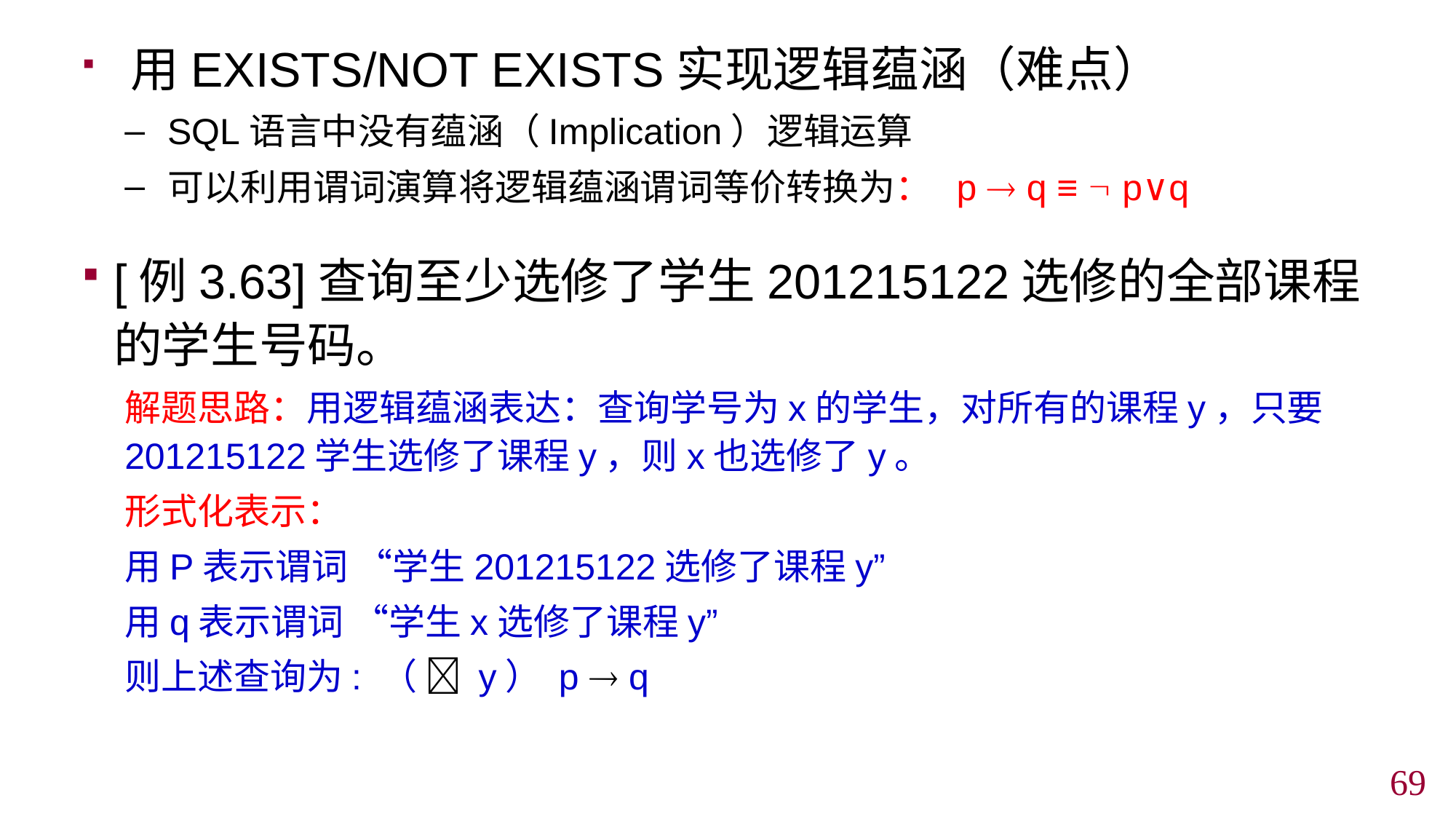

用EXISTS/NOT EXISTS实现逻辑蕴涵（难点）
SQL语言中没有蕴涵（Implication）逻辑运算
可以利用谓词演算将逻辑蕴涵谓词等价转换为：  p → q ≡ ¬ p∨q

[例3.63]查询至少选修了学生201215122选修的全部课程的学生号码。
解题思路：用逻辑蕴涵表达：查询学号为x的学生，对所有的课程y，只要201215122学生选修了课程y，则x也选修了y。
形式化表示：
用P表示谓词 “学生201215122选修了课程y”
用q表示谓词 “学生x选修了课程y”
则上述查询为: （ ∀ y） p → q
69